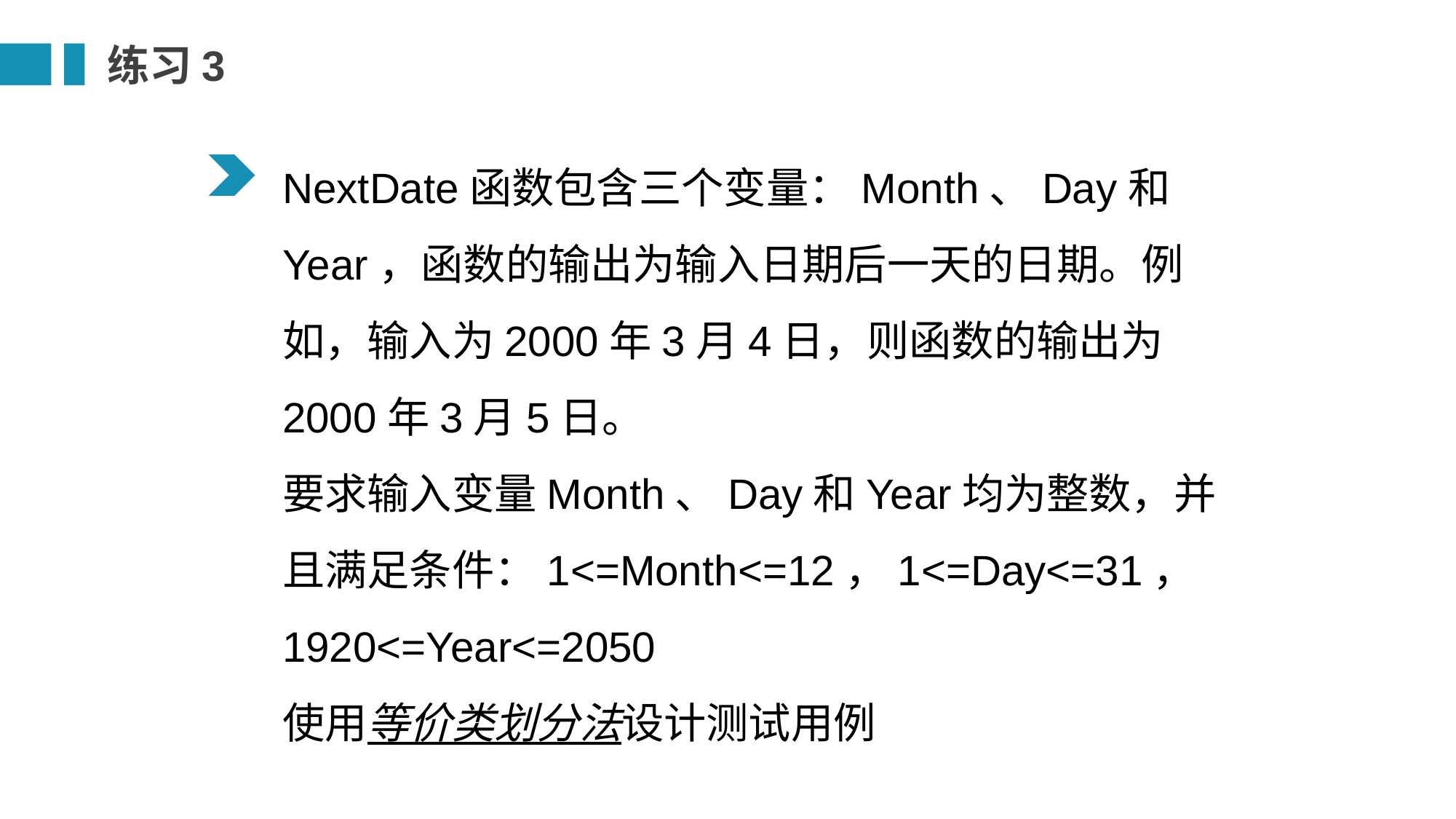

练习3

NextDate函数包含三个变量：Month、Day和Year，函数的输出为输入日期后一天的日期。例如，输入为2000年3月4日，则函数的输出为2000年3月5日。
要求输入变量Month、Day和Year均为整数，并且满足条件：1<=Month<=12，1<=Day<=31， 1920<=Year<=2050
使用等价类划分法设计测试用例

143